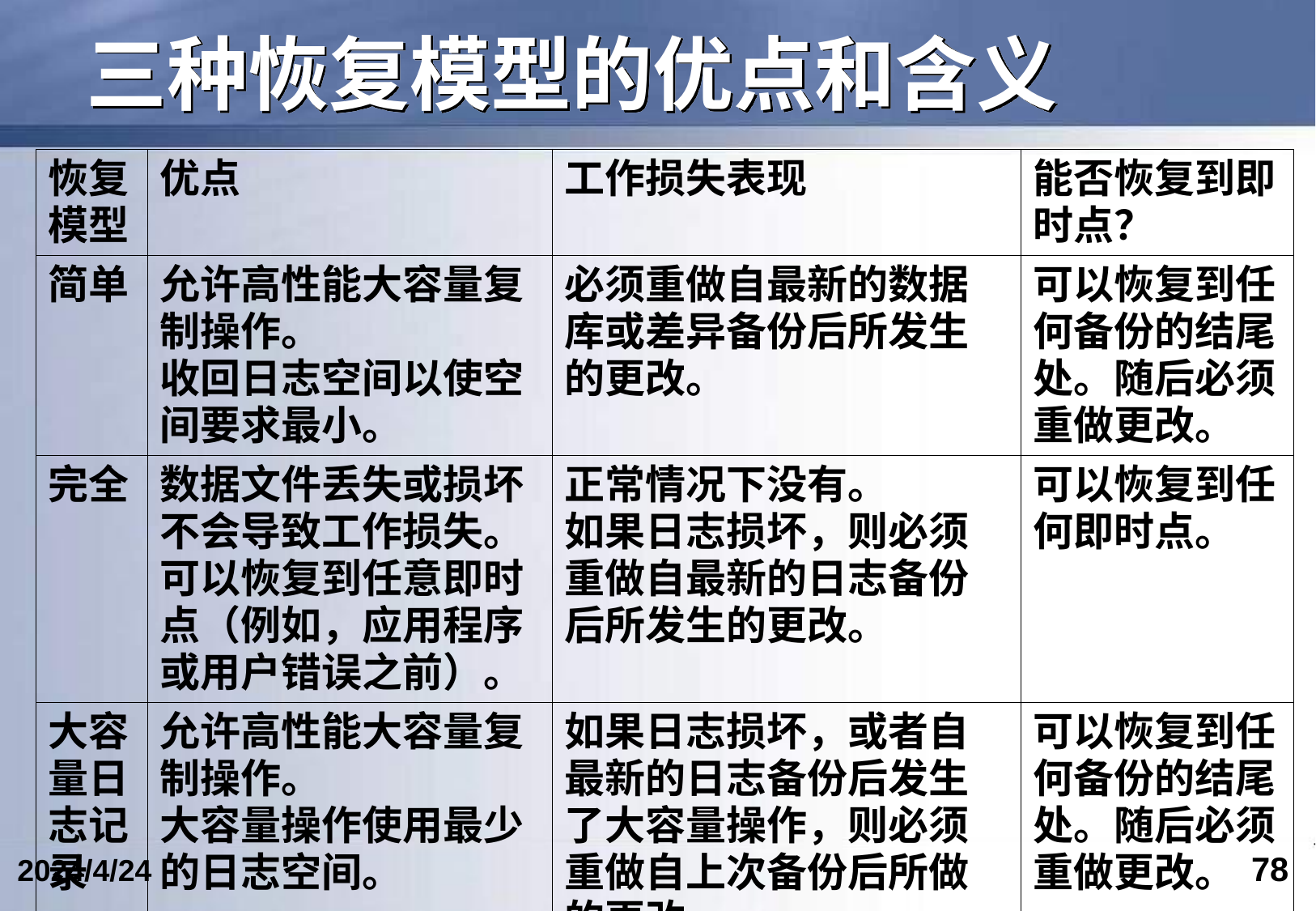

# 三种恢复模型的优点和含义
| 恢复模型 | 优点 | 工作损失表现 | 能否恢复到即时点？ |
| --- | --- | --- | --- |
| 简单 | 允许高性能大容量复制操作。 收回日志空间以使空间要求最小。 | 必须重做自最新的数据库或差异备份后所发生的更改。 | 可以恢复到任何备份的结尾处。随后必须重做更改。 |
| 完全 | 数据文件丢失或损坏不会导致工作损失。 可以恢复到任意即时点（例如，应用程序或用户错误之前）。 | 正常情况下没有。 如果日志损坏，则必须重做自最新的日志备份后所发生的更改。 | 可以恢复到任何即时点。 |
| 大容量日志记录 | 允许高性能大容量复制操作。 大容量操作使用最少的日志空间。 | 如果日志损坏，或者自最新的日志备份后发生了大容量操作，则必须重做自上次备份后所做的更改。 否则不丢失任何工作。 | 可以恢复到任何备份的结尾处。随后必须重做更改。 |
78
2024/4/24